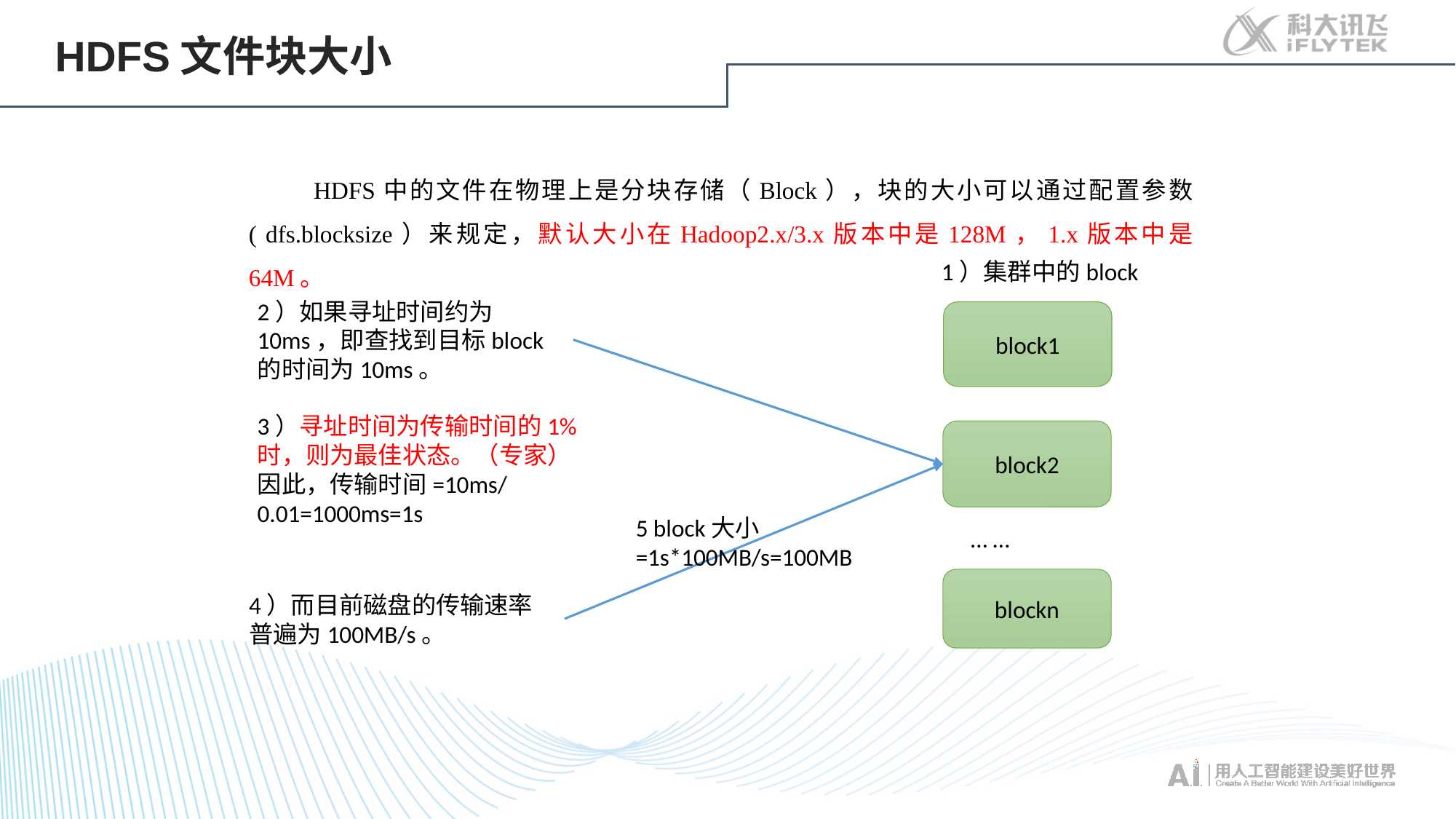

# HDFS文件块大小
    HDFS中的文件在物理上是分块存储（Block），块的大小可以通过配置参数( dfs.blocksize）来规定，默认大小在Hadoop2.x/3.x版本中是128M，1.x版本中是64M。
1）集群中的block
2）如果寻址时间约为10ms，即查找到目标block的时间为10ms。
block1
3）寻址时间为传输时间的1%时，则为最佳状态。（专家）
因此，传输时间=10ms/0.01=1000ms=1s
block2
5 block大小=1s*100MB/s=100MB
… …
blockn
4）而目前磁盘的传输速率普遍为100MB/s。